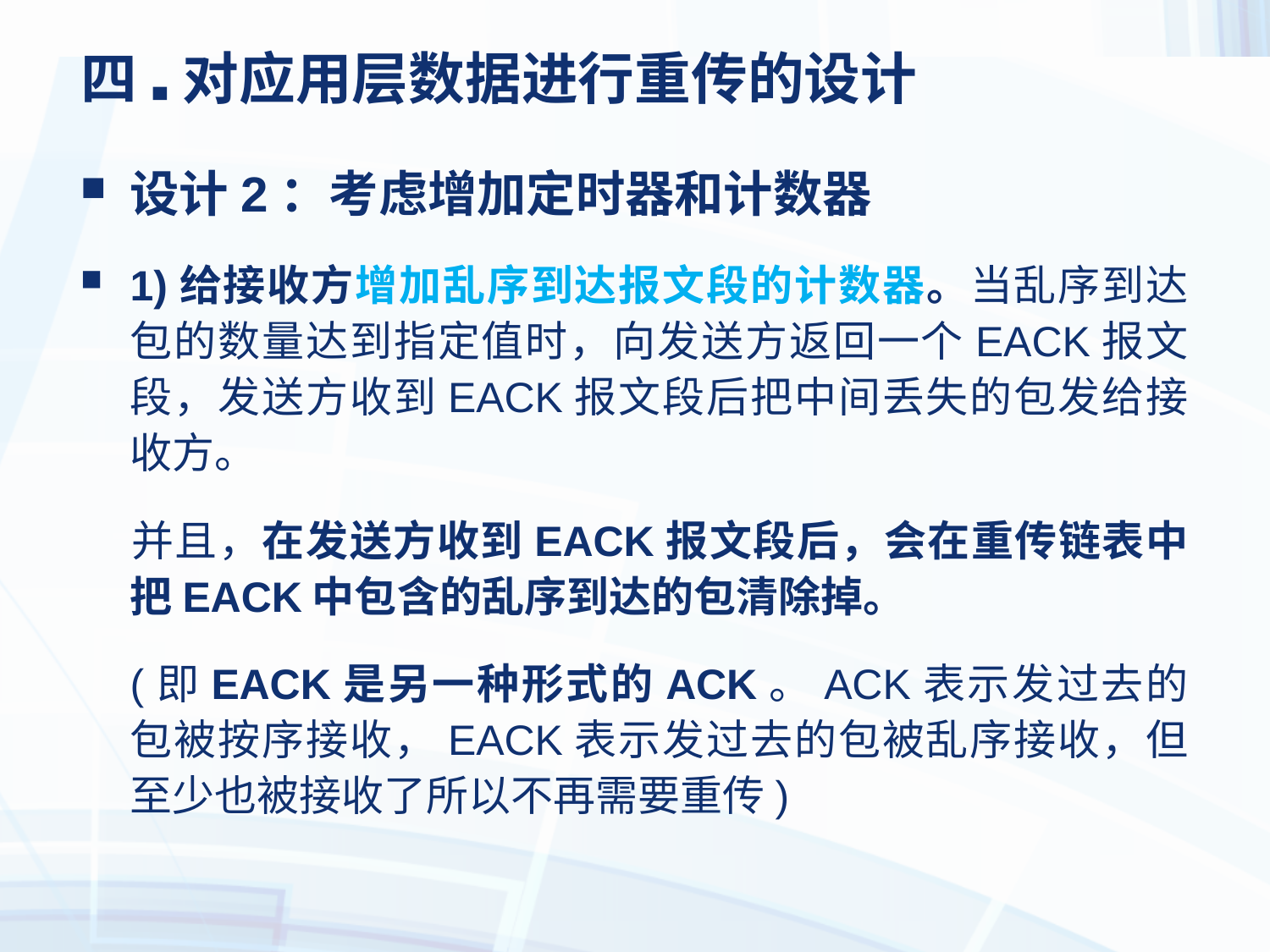

# 四.对应用层数据进行重传的设计
设计2：考虑增加定时器和计数器
1)给接收方增加乱序到达报文段的计数器。当乱序到达包的数量达到指定值时，向发送方返回一个EACK报文段，发送方收到EACK报文段后把中间丢失的包发给接收方。
	并且，在发送方收到EACK报文段后，会在重传链表中把EACK中包含的乱序到达的包清除掉。
	(即EACK是另一种形式的ACK。ACK表示发过去的包被按序接收，EACK表示发过去的包被乱序接收，但至少也被接收了所以不再需要重传)